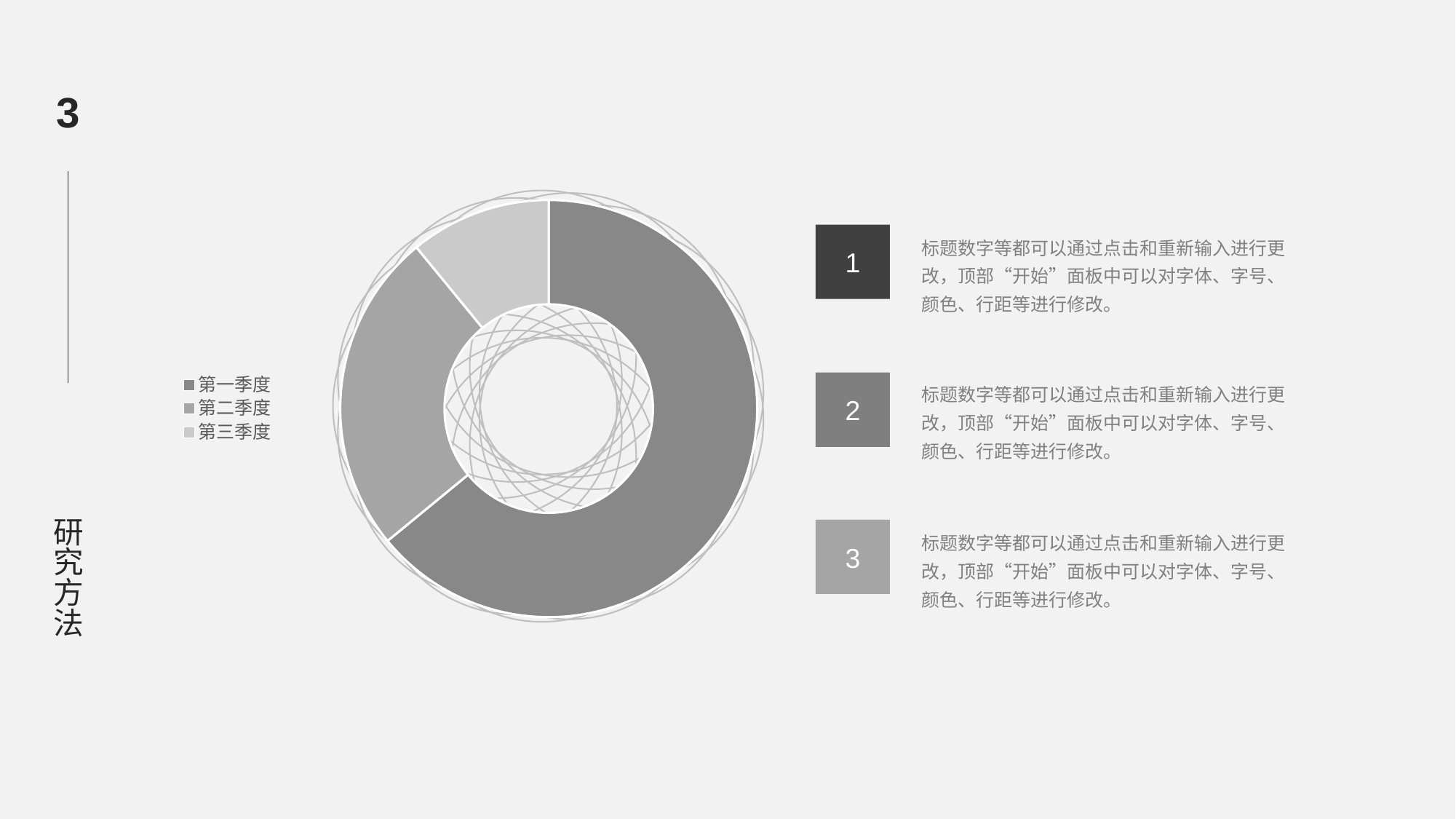

3

### Chart

| Category | 销售额 |
|---|---|
| 第一季度 | 8.200000000000001 |
| 第二季度 | 3.2 |
| 第三季度 | 1.4 |
1
标题数字等都可以通过点击和重新输入进行更改，顶部“开始”面板中可以对字体、字号、颜色、行距等进行修改。
标题数字等都可以通过点击和重新输入进行更改，顶部“开始”面板中可以对字体、字号、颜色、行距等进行修改。
2
研究方法
3
标题数字等都可以通过点击和重新输入进行更改，顶部“开始”面板中可以对字体、字号、颜色、行距等进行修改。